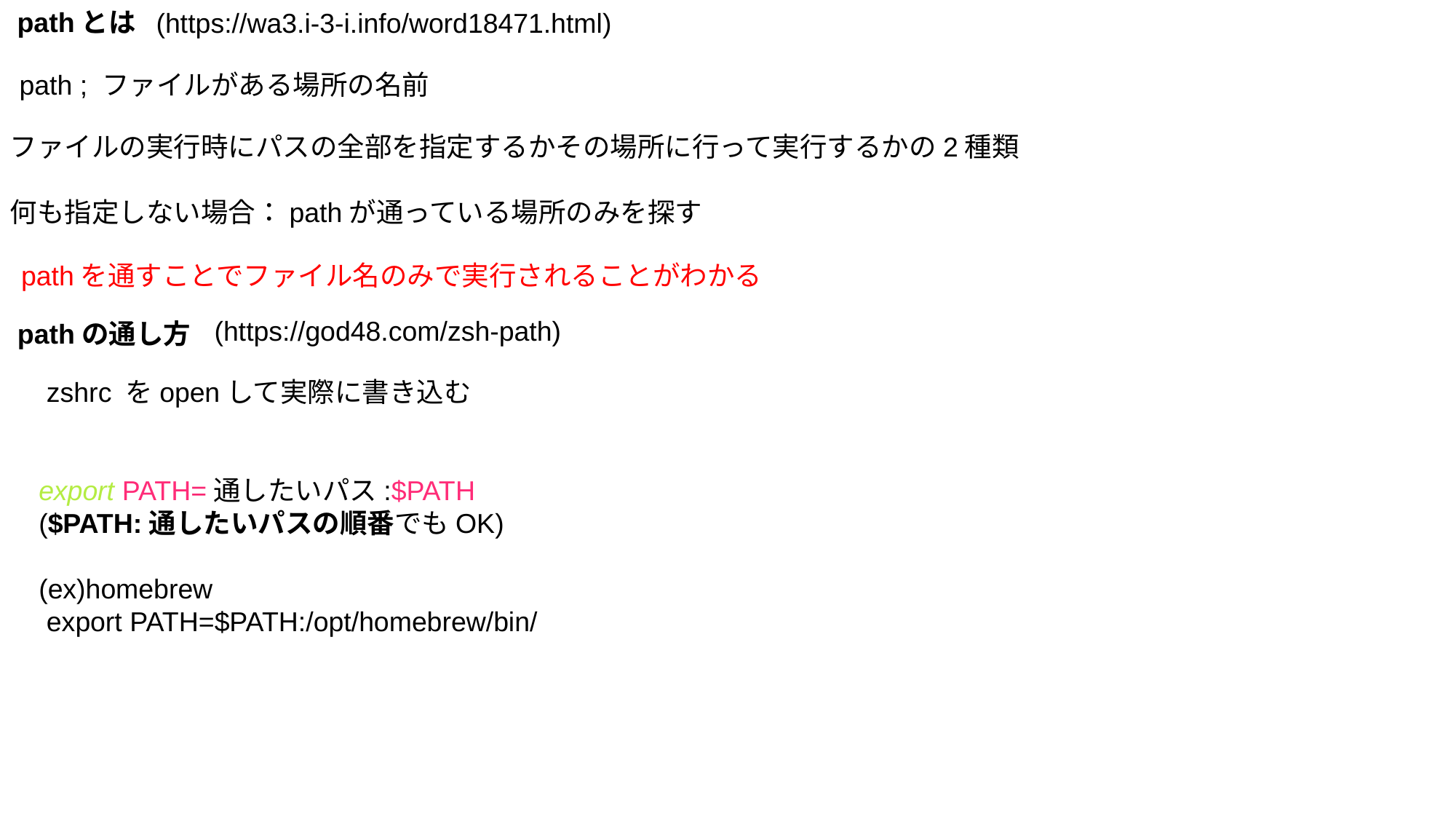

pathとは
(https://wa3.i-3-i.info/word18471.html)
 path ; ファイルがある場所の名前
ファイルの実行時にパスの全部を指定するかその場所に行って実行するかの2種類

何も指定しない場合：pathが通っている場所のみを探す
 pathを通すことでファイル名のみで実行されることがわかる
(https://god48.com/zsh-path)
 pathの通し方
 zshrc をopenして実際に書き込む

export PATH=通したいパス:$PATH
($PATH:通したいパスの順番でもOK)

(ex)homebrew
 export PATH=$PATH:/opt/homebrew/bin/